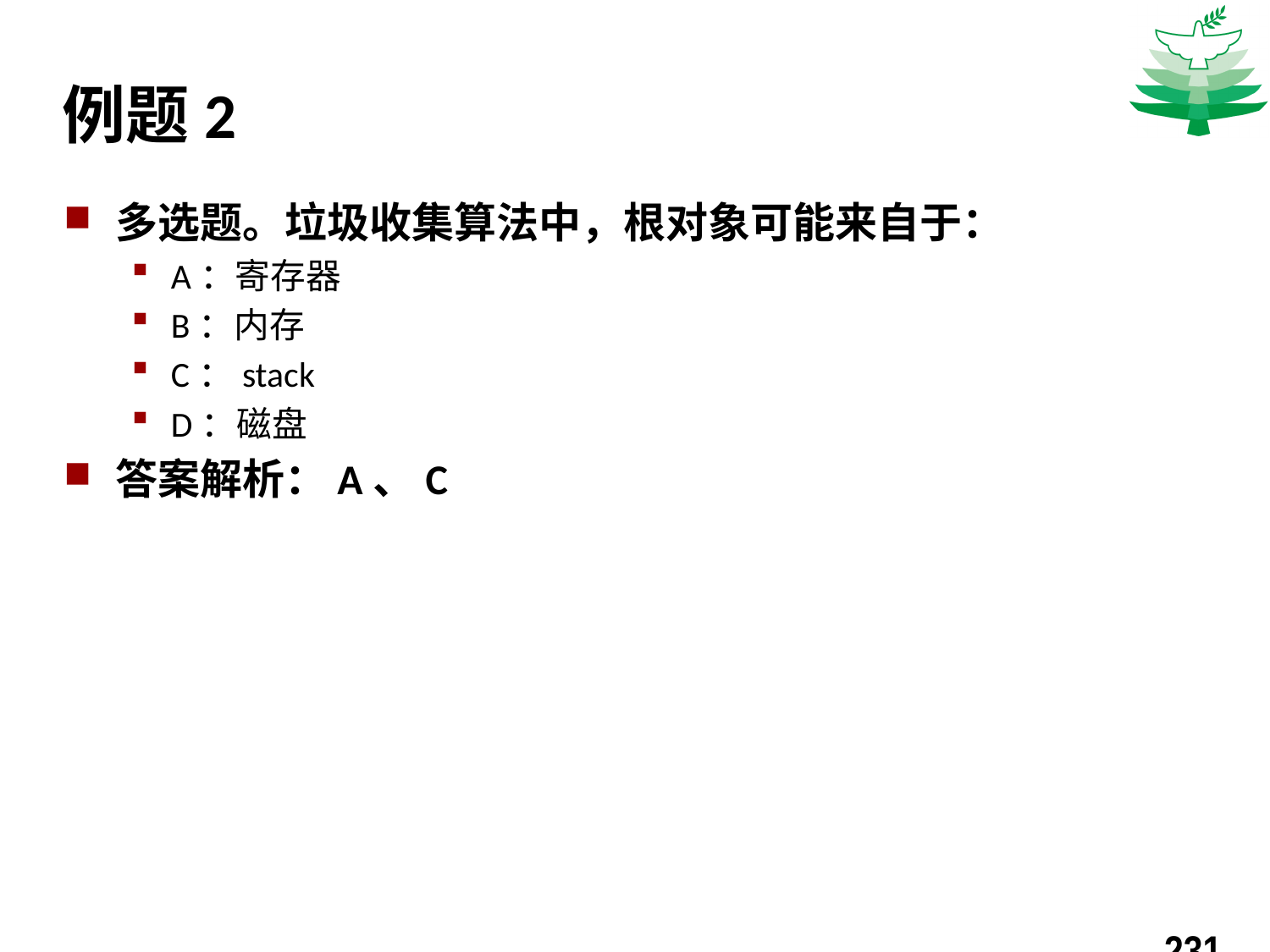

# 例题2
多选题。垃圾收集算法中，根对象可能来自于：
A：寄存器
B：内存
C：stack
D：磁盘
答案解析：A、C